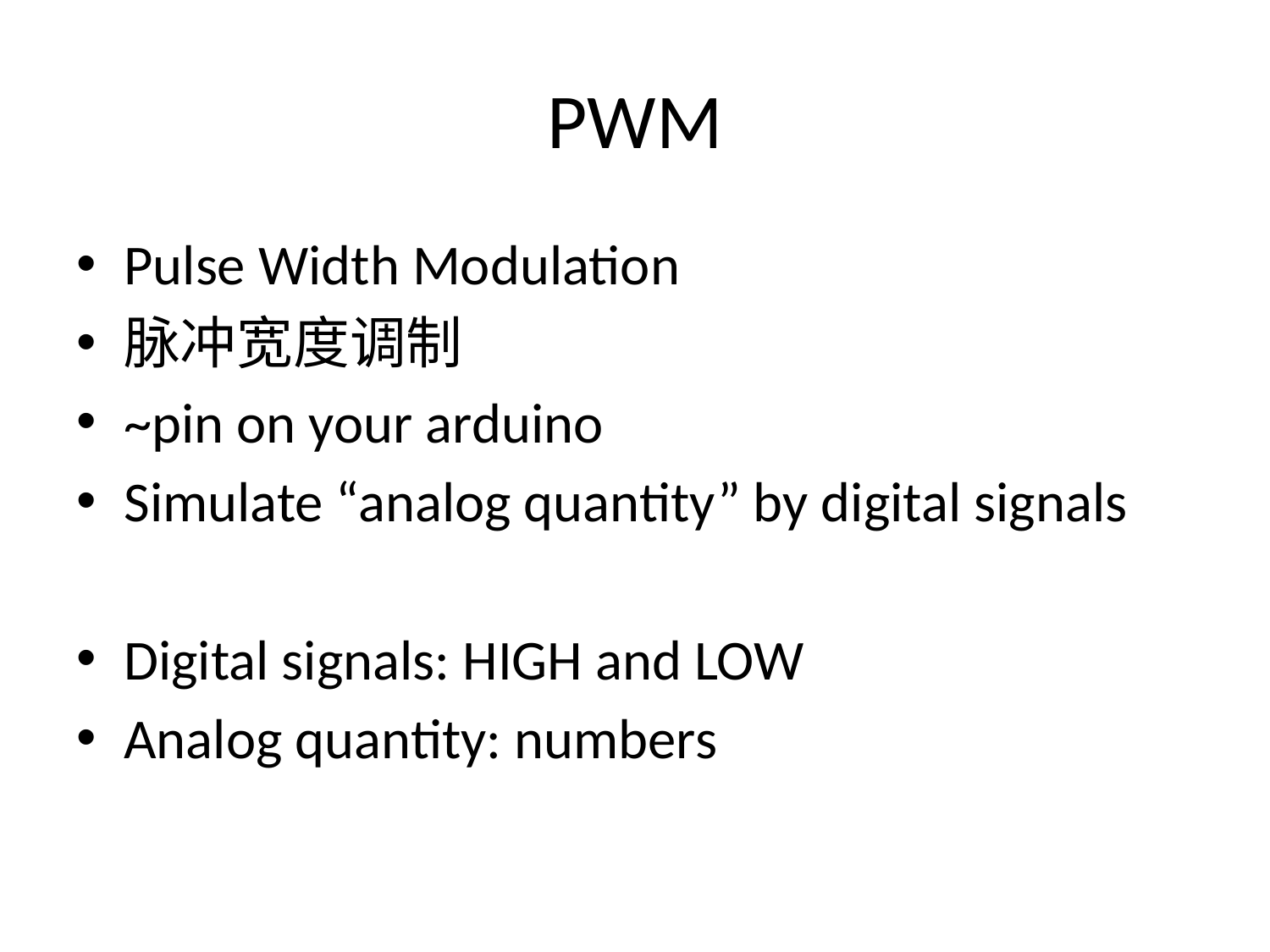

# PWM
Pulse Width Modulation
脉冲宽度调制
~pin on your arduino
Simulate “analog quantity” by digital signals

Digital signals: HIGH and LOW
Analog quantity: numbers